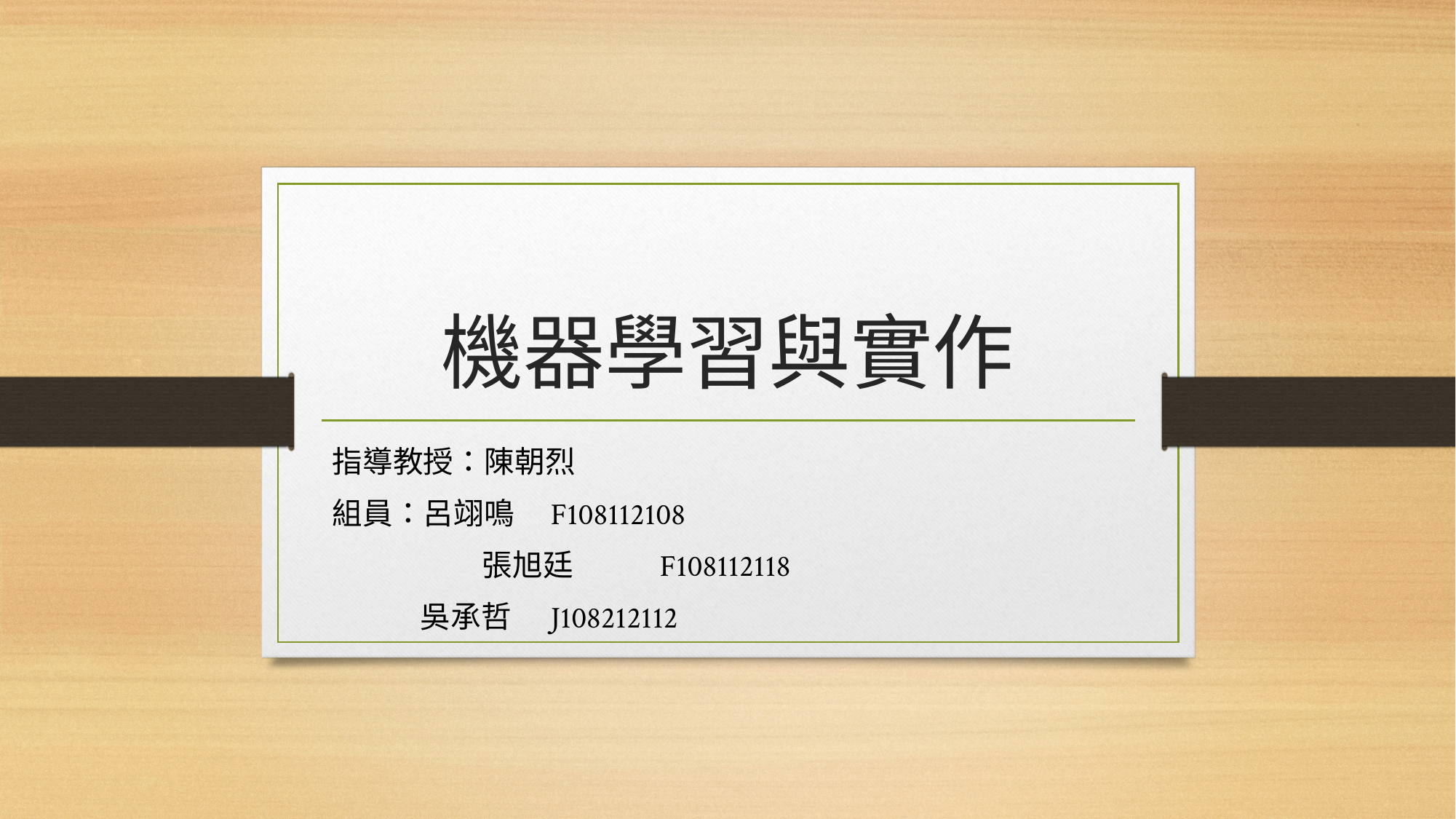

# 機器學習與實作
指導教授：陳朝烈
組員：呂翊鳴	F108112108
	     張旭廷	F108112118
            吳承哲	J108212112